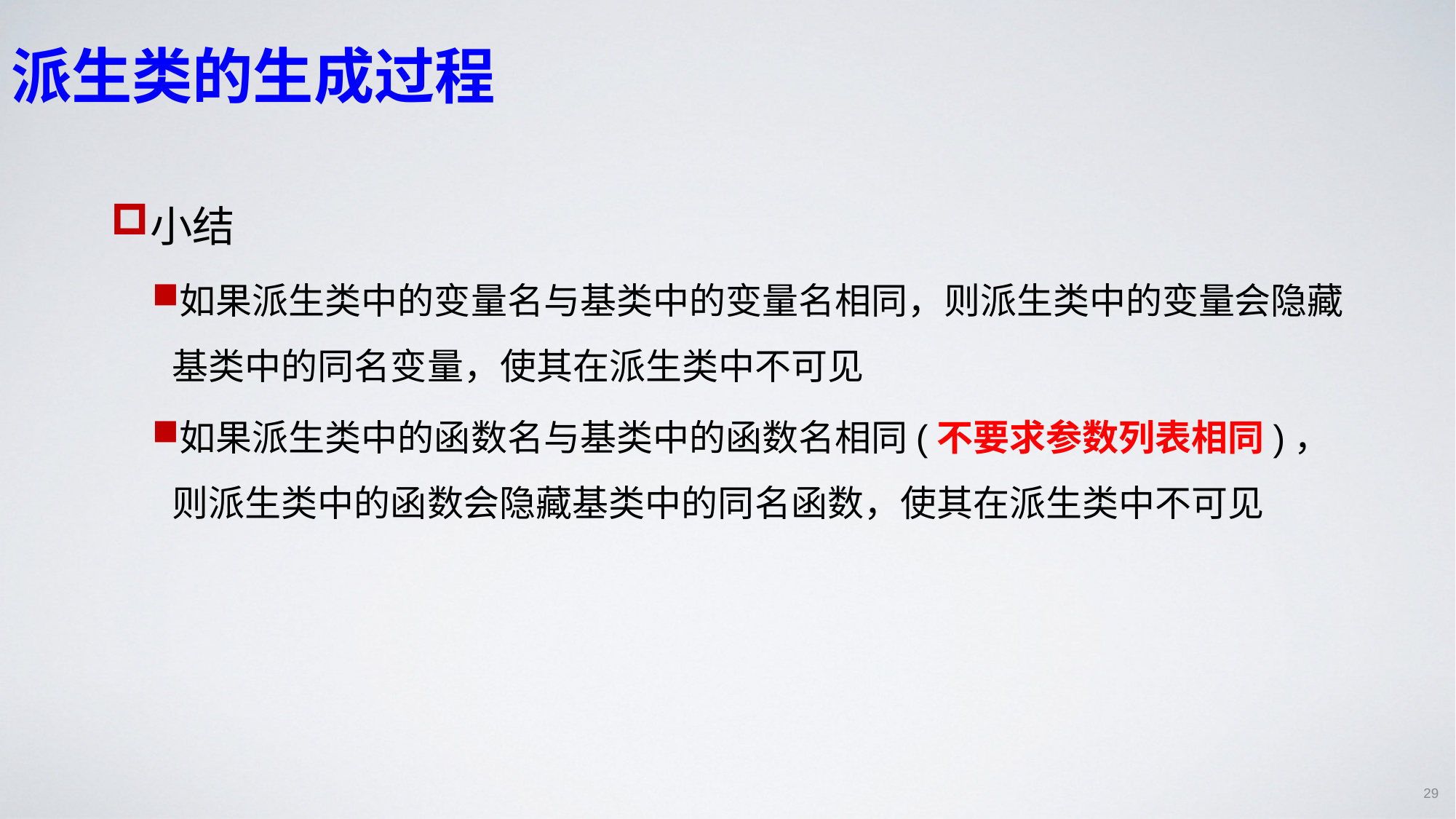

# 派生类的生成过程
小结
如果派生类中的变量名与基类中的变量名相同，则派生类中的变量会隐藏基类中的同名变量，使其在派生类中不可见
如果派生类中的函数名与基类中的函数名相同(不要求参数列表相同)，则派生类中的函数会隐藏基类中的同名函数，使其在派生类中不可见
29